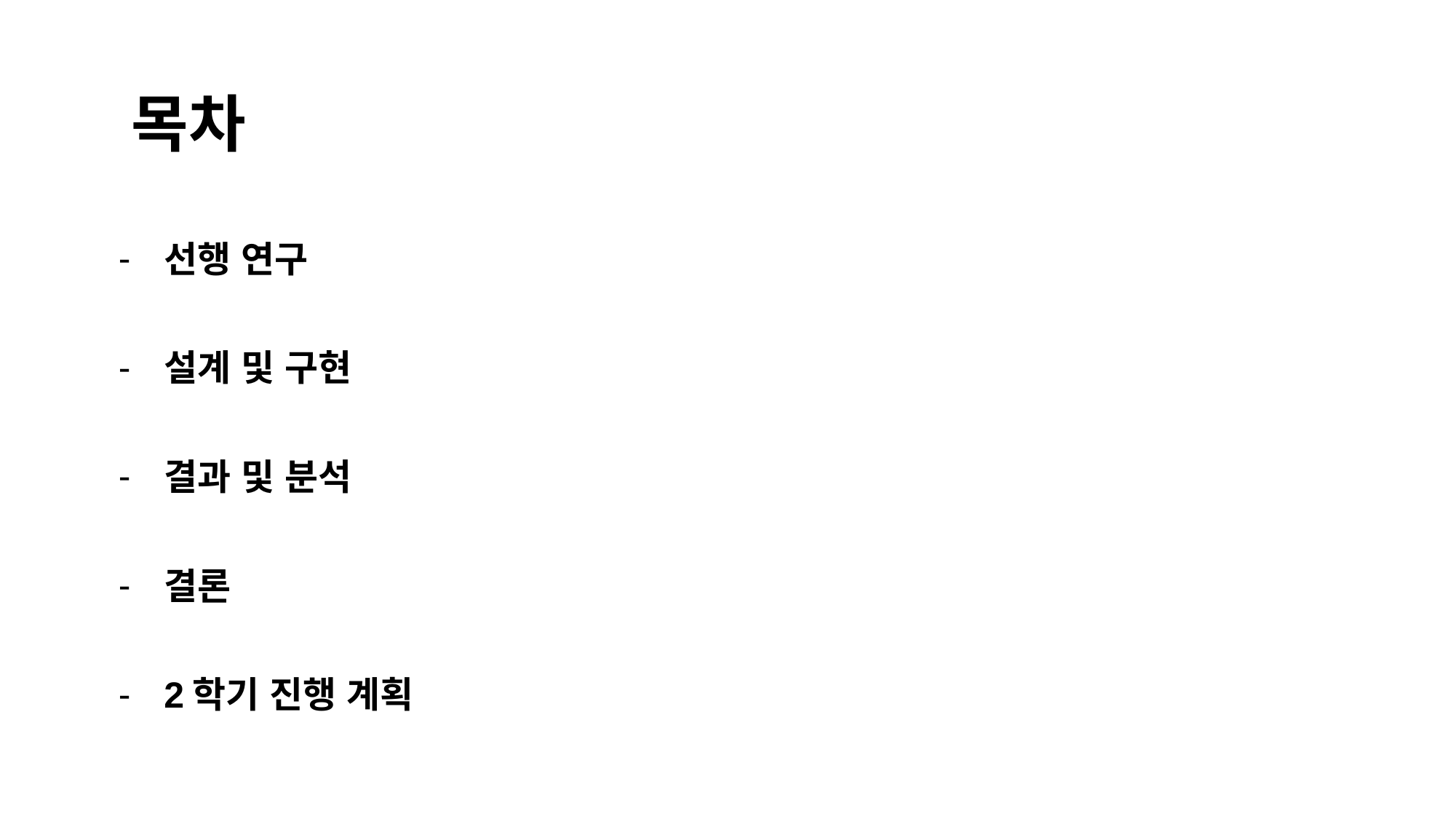

# 목차

선행 연구

설계 및 구현

결과 및 분석

결론

2학기 진행 계획